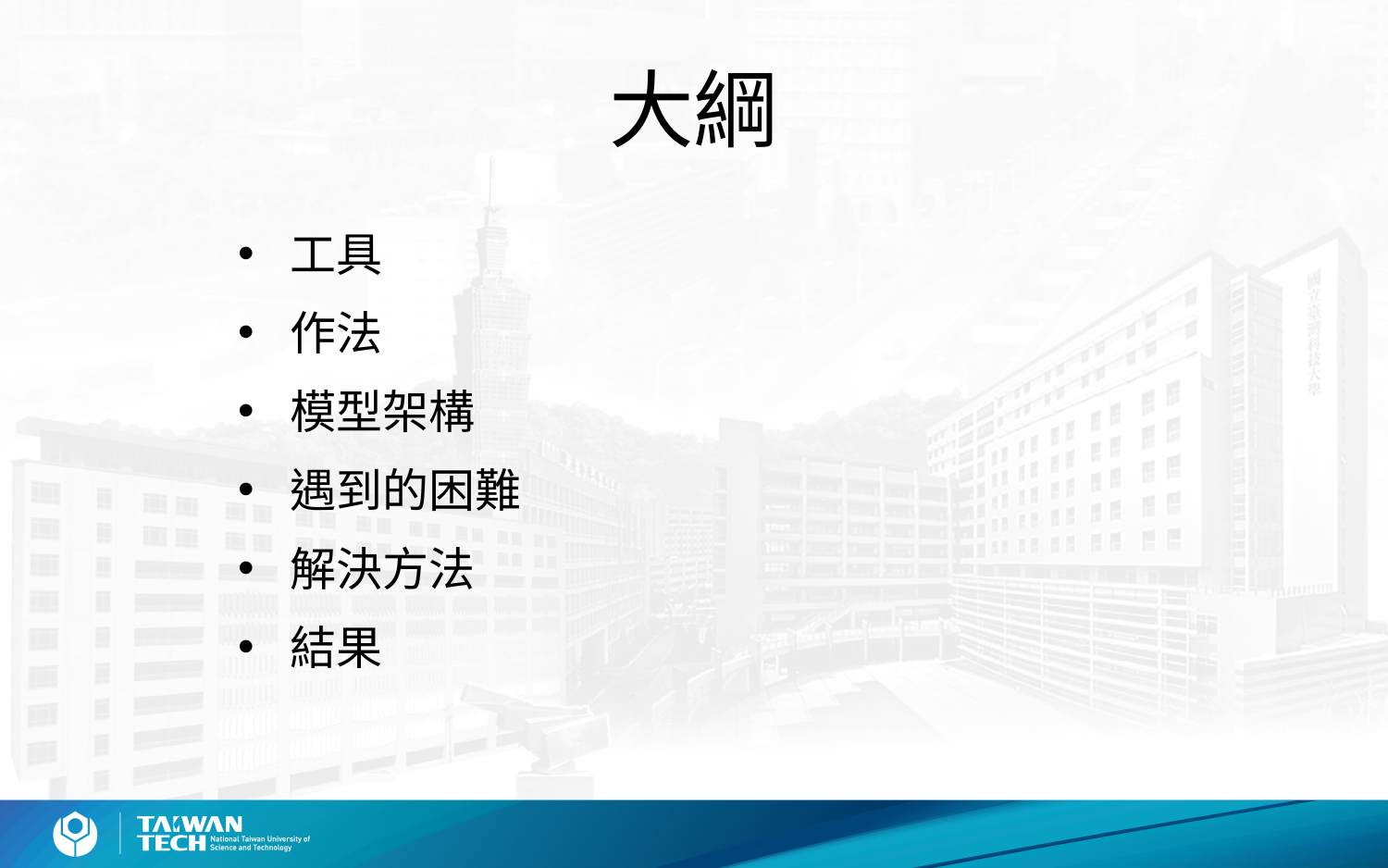

# 大綱
工具
作法
模型架構
遇到的困難
解決方法
結果